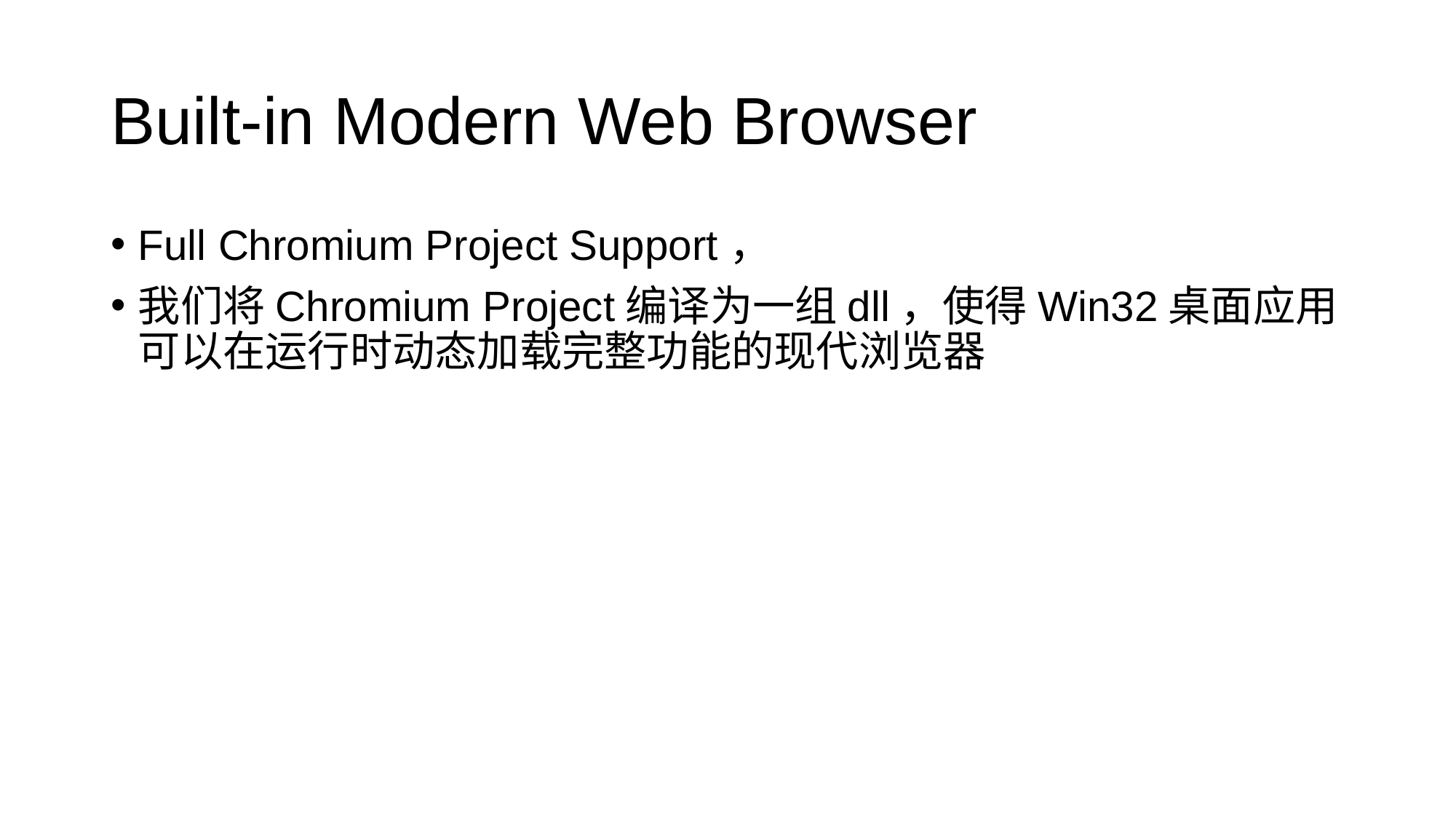

# Built-in Modern Web Browser
Full Chromium Project Support，
我们将Chromium Project编译为一组dll，使得Win32桌面应用可以在运行时动态加载完整功能的现代浏览器